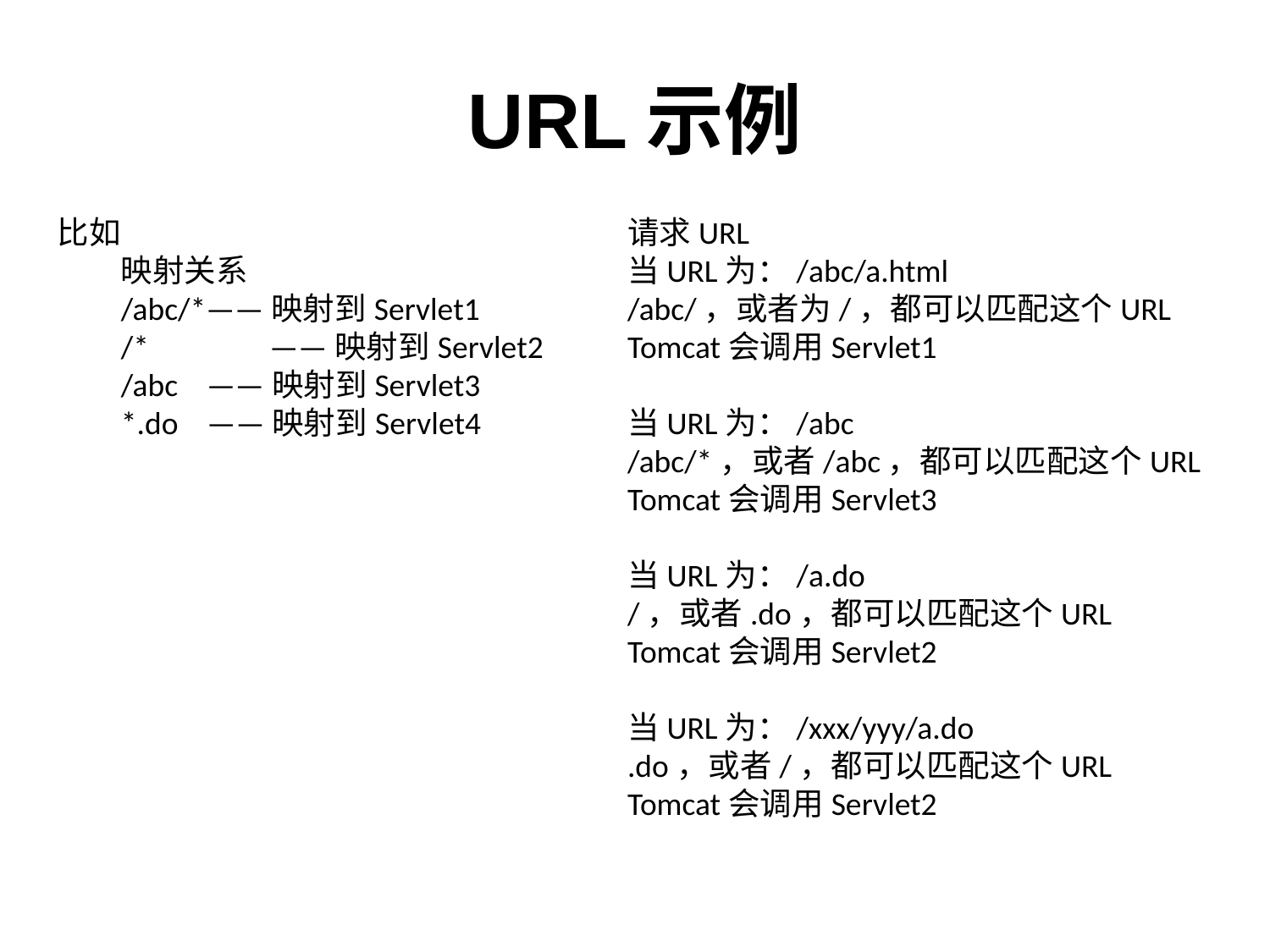

# URL示例
比如
映射关系
/abc/*——映射到Servlet1
/*	   ——映射到Servlet2
/abc    ——映射到Servlet3
*.do    ——映射到Servlet4

请求URL
当URL为：/abc/a.html
/abc/，或者为/，都可以匹配这个URL
Tomcat会调用Servlet1

当URL为：/abc
/abc/*，或者/abc，都可以匹配这个URL
Tomcat会调用Servlet3

当URL为：/a.do
/，或者.do，都可以匹配这个URL
Tomcat会调用Servlet2

当URL为：/xxx/yyy/a.do
.do，或者/，都可以匹配这个URL
Tomcat会调用Servlet2